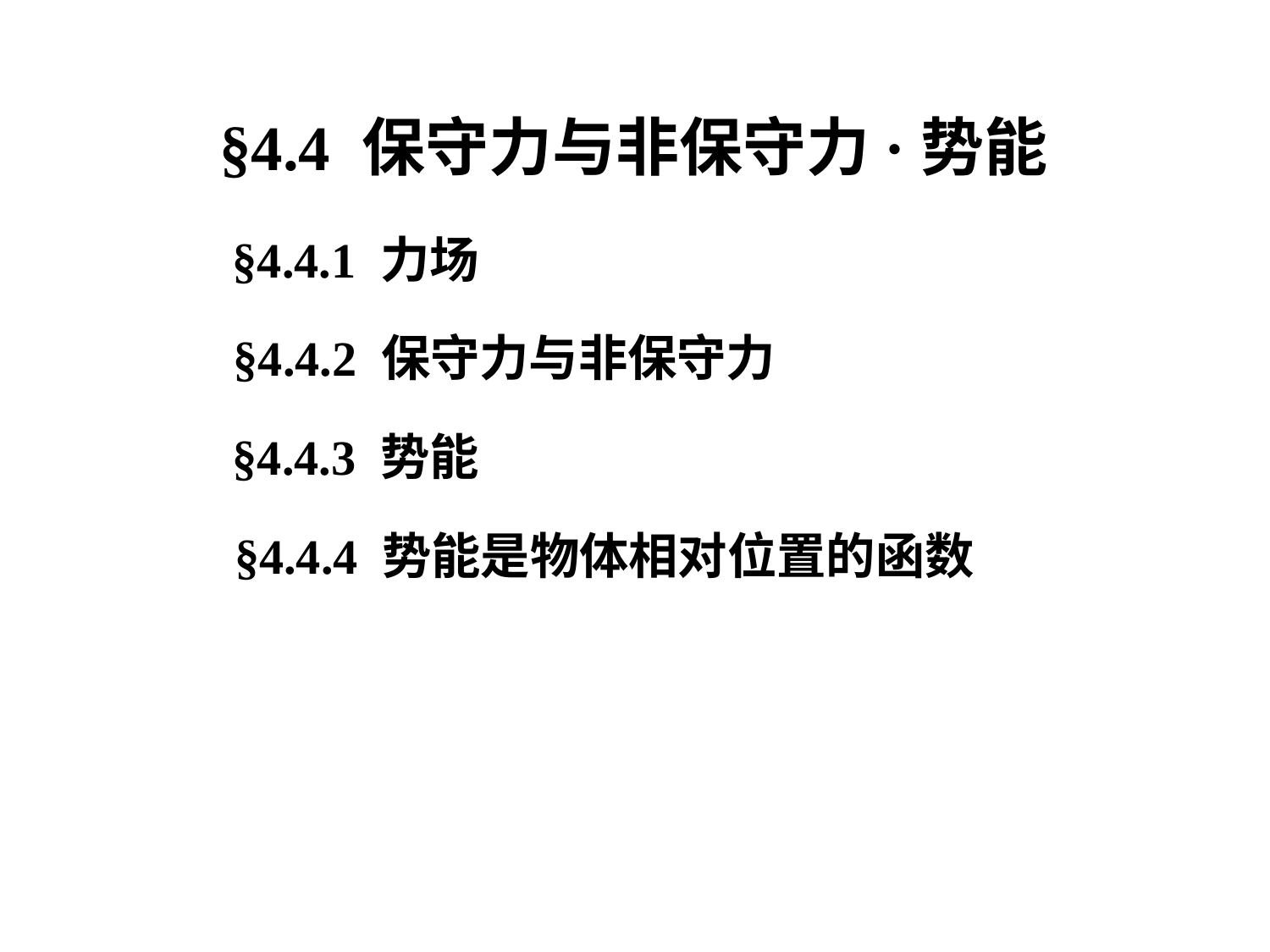

§4.4 保守力与非保守力·势能
§4.4.1 力场
§4.4.2 保守力与非保守力
§4.4.3 势能
§4.4.4 势能是物体相对位置的函数